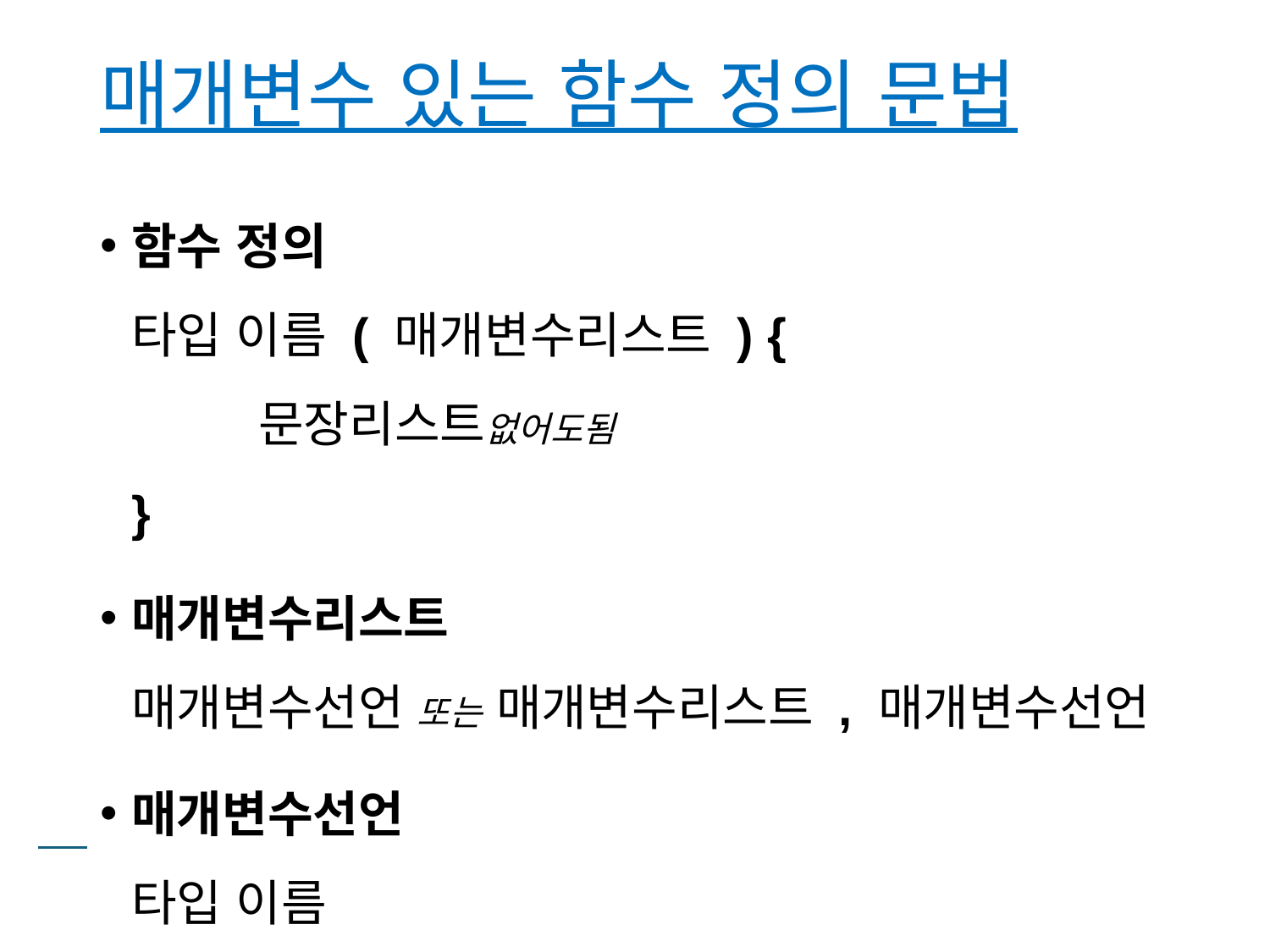

# 매개변수 있는 함수 정의 문법
함수 정의
타입 이름 ( 매개변수리스트 ) {
	문장리스트없어도됨
}
매개변수리스트
매개변수선언 또는 매개변수리스트 , 매개변수선언
매개변수선언
타입 이름
C (2025)
39